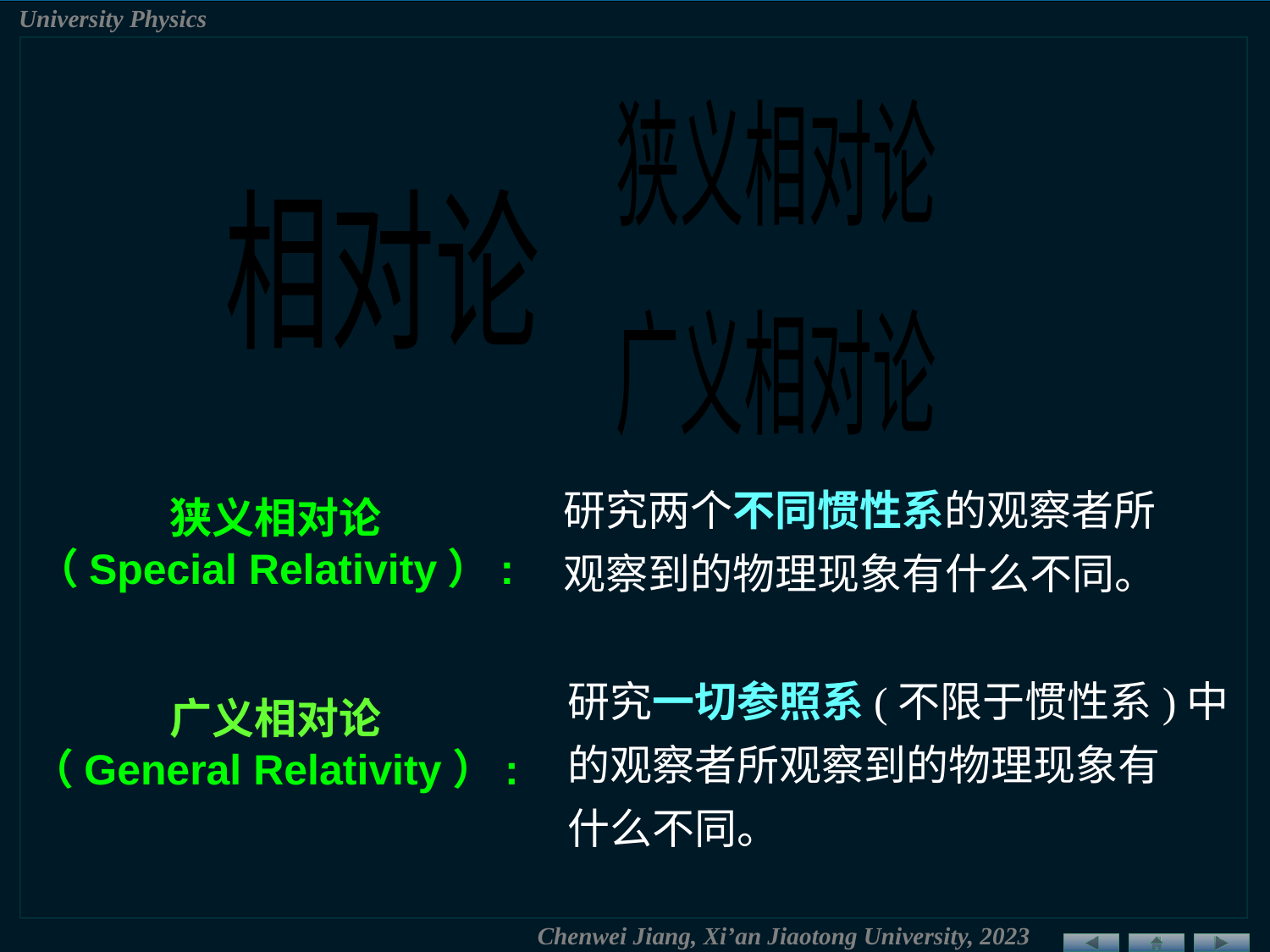

狭义相对论
相对论
广义相对论
研究两个不同惯性系的观察者所
观察到的物理现象有什么不同。
狭义相对论
（Special Relativity）:
研究一切参照系(不限于惯性系)中
的观察者所观察到的物理现象有
什么不同。
广义相对论
（General Relativity）: